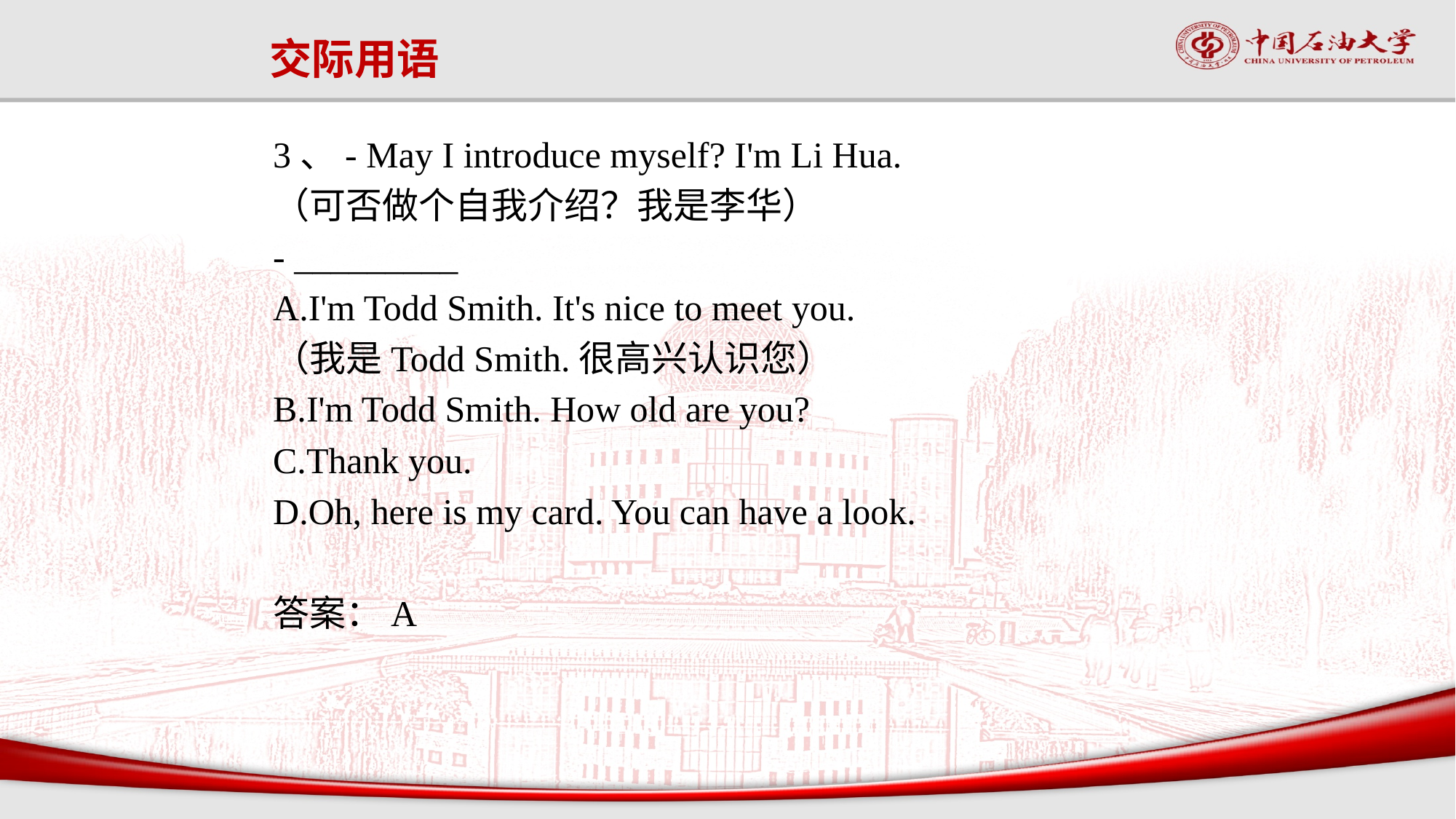

# 交际用语
3、- May I introduce myself? I'm Li Hua.
（可否做个自我介绍？我是李华）
- _________
A.I'm Todd Smith. It's nice to meet you.
（我是Todd Smith.很高兴认识您）
B.I'm Todd Smith. How old are you?
C.Thank you.
D.Oh, here is my card. You can have a look.

答案：A